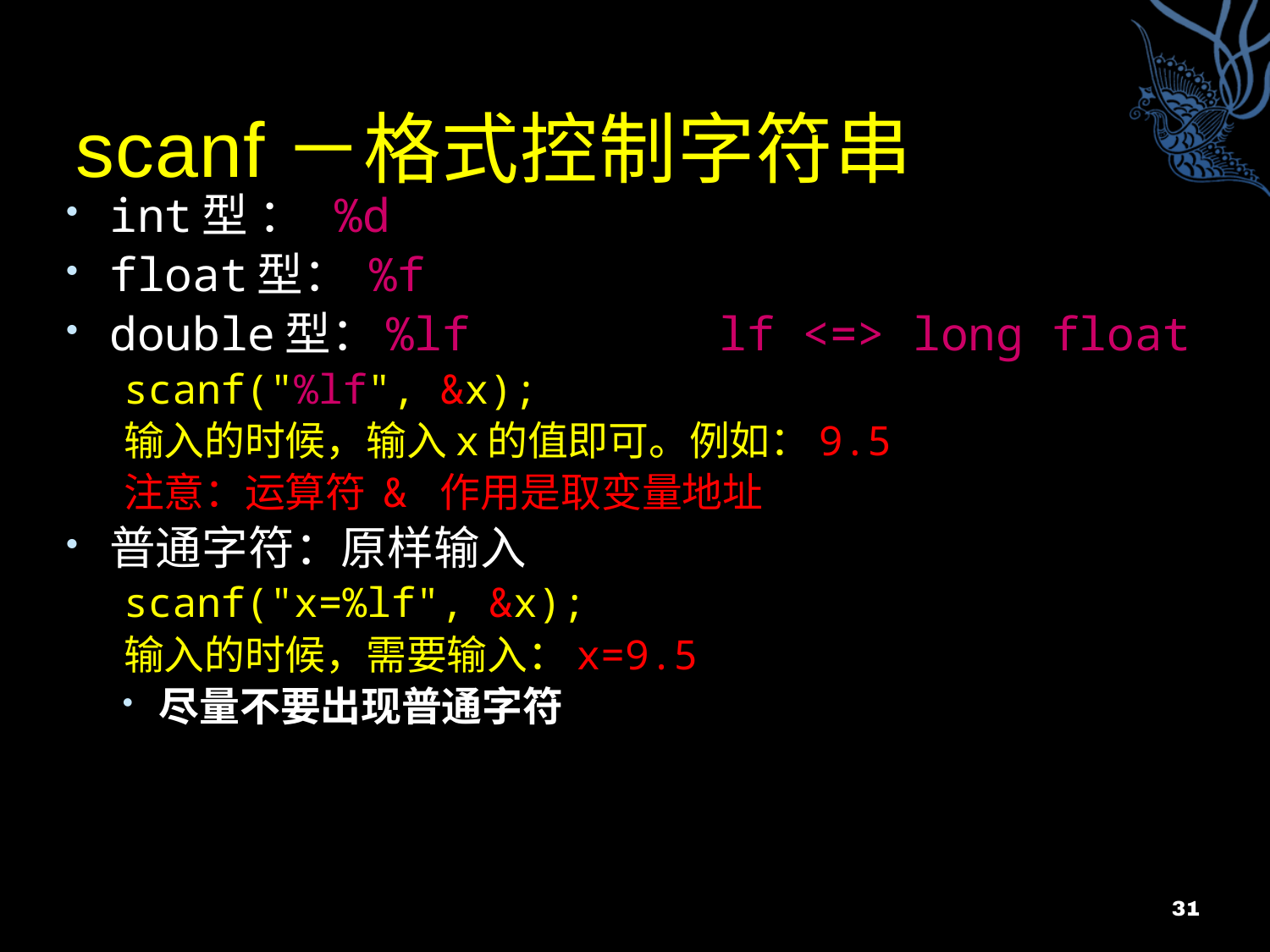

# scanf－格式控制字符串
int型 ：  %d
float型： %f
double型：%lf         lf <=> long float
scanf("%lf", &x);
输入的时候，输入x的值即可。例如：9.5
注意：运算符 & 作用是取变量地址
普通字符：原样输入
scanf("x=%lf", &x);
输入的时候，需要输入：x=9.5
尽量不要出现普通字符

31